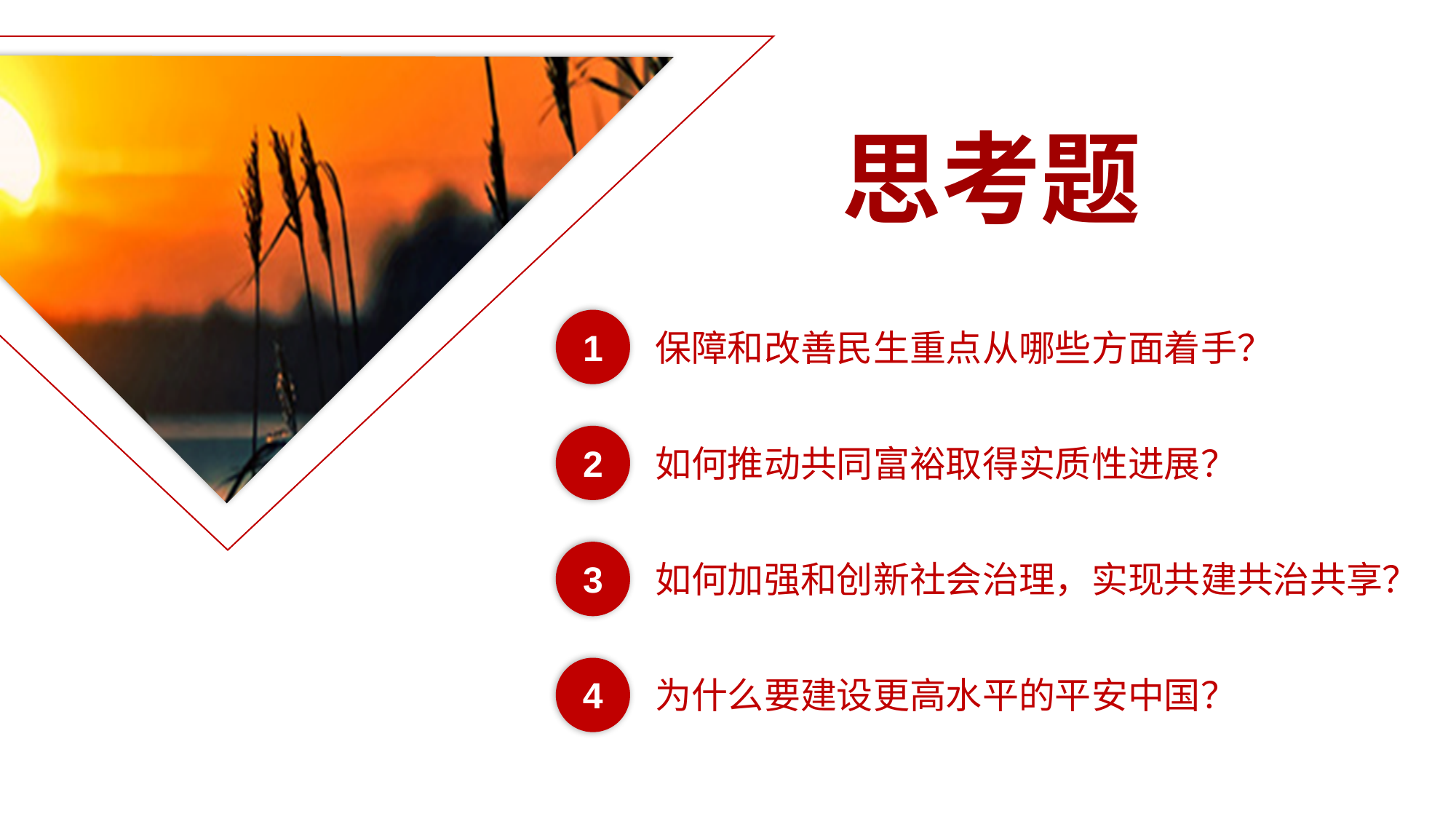

思考题

1
保障和改善民生重点从哪些方面着手？

2
如何推动共同富裕取得实质性进展？

3
如何加强和创新社会治理，实现共建共治共享？

4
为什么要建设更高水平的平安中国？